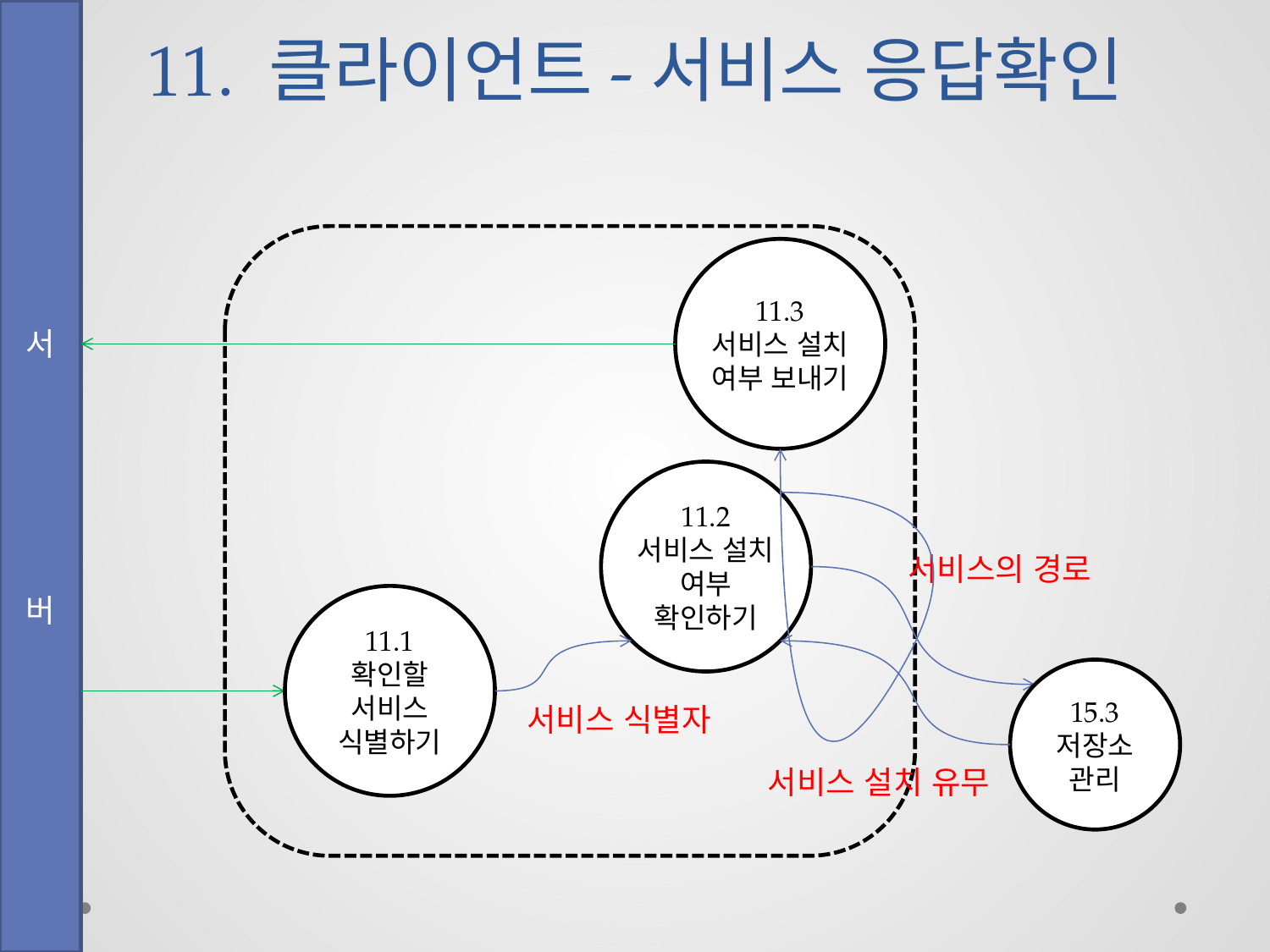

# 11. 클라이언트-서비스 응답확인
서

버

11.3
서비스 설치 여부 보내기
11.2
서비스 설치 여부 확인하기
서비스의 경로
11.1
확인할 서비스 식별하기
15.3
저장소 관리
서비스 식별자
서비스 설치 유무